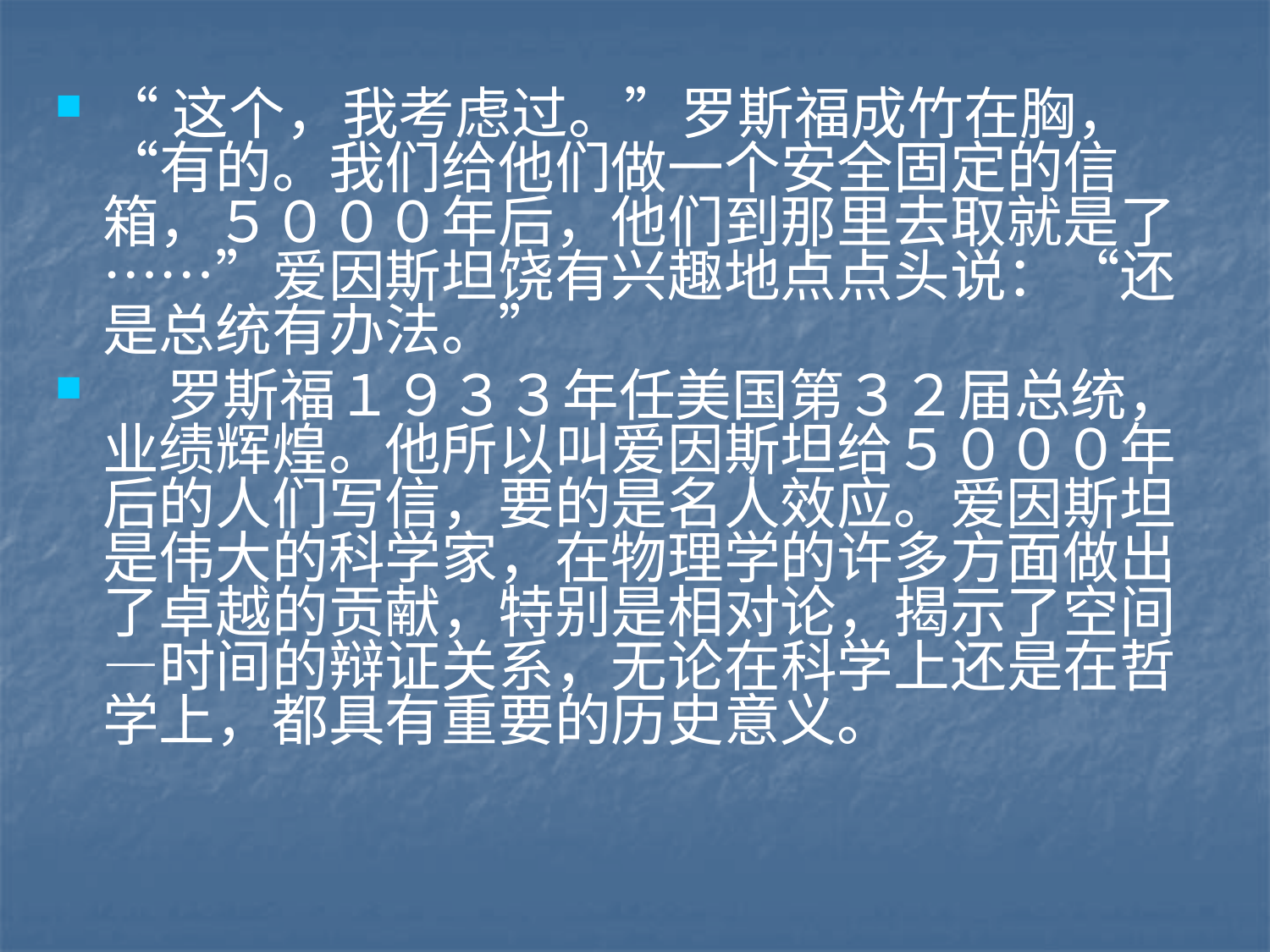

“这个，我考虑过。”罗斯福成竹在胸，“有的。我们给他们做一个安全固定的信箱，５０００年后，他们到那里去取就是了……”爱因斯坦饶有兴趣地点点头说：“还是总统有办法。”
    罗斯福１９３３年任美国第３２届总统，业绩辉煌。他所以叫爱因斯坦给５０００年后的人们写信，要的是名人效应。爱因斯坦是伟大的科学家，在物理学的许多方面做出了卓越的贡献，特别是相对论，揭示了空间—时间的辩证关系，无论在科学上还是在哲学上，都具有重要的历史意义。